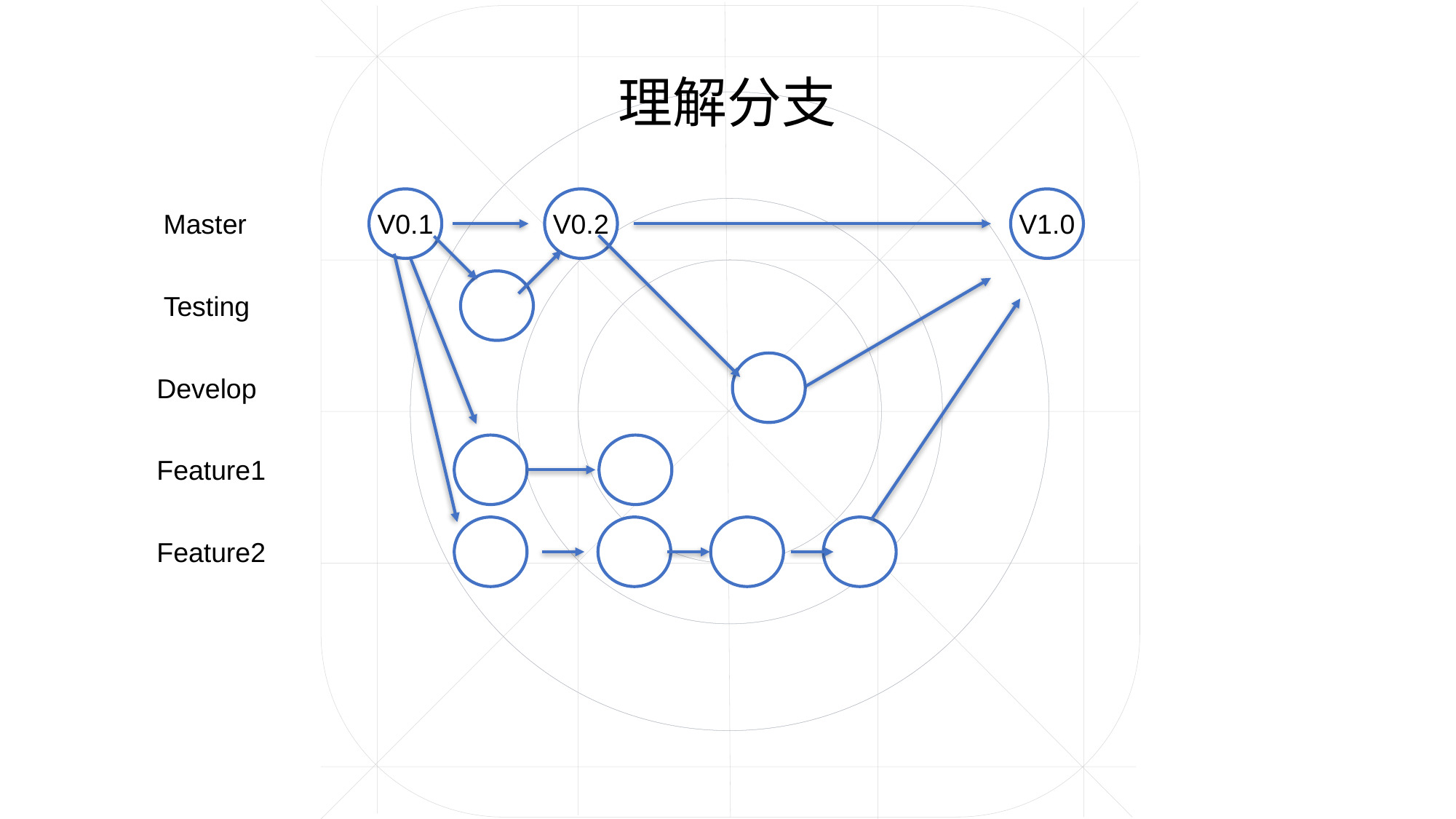

理解分支

Master
V0.1
V0.2
V1.0

Testing

Develop

Feature1

Feature2